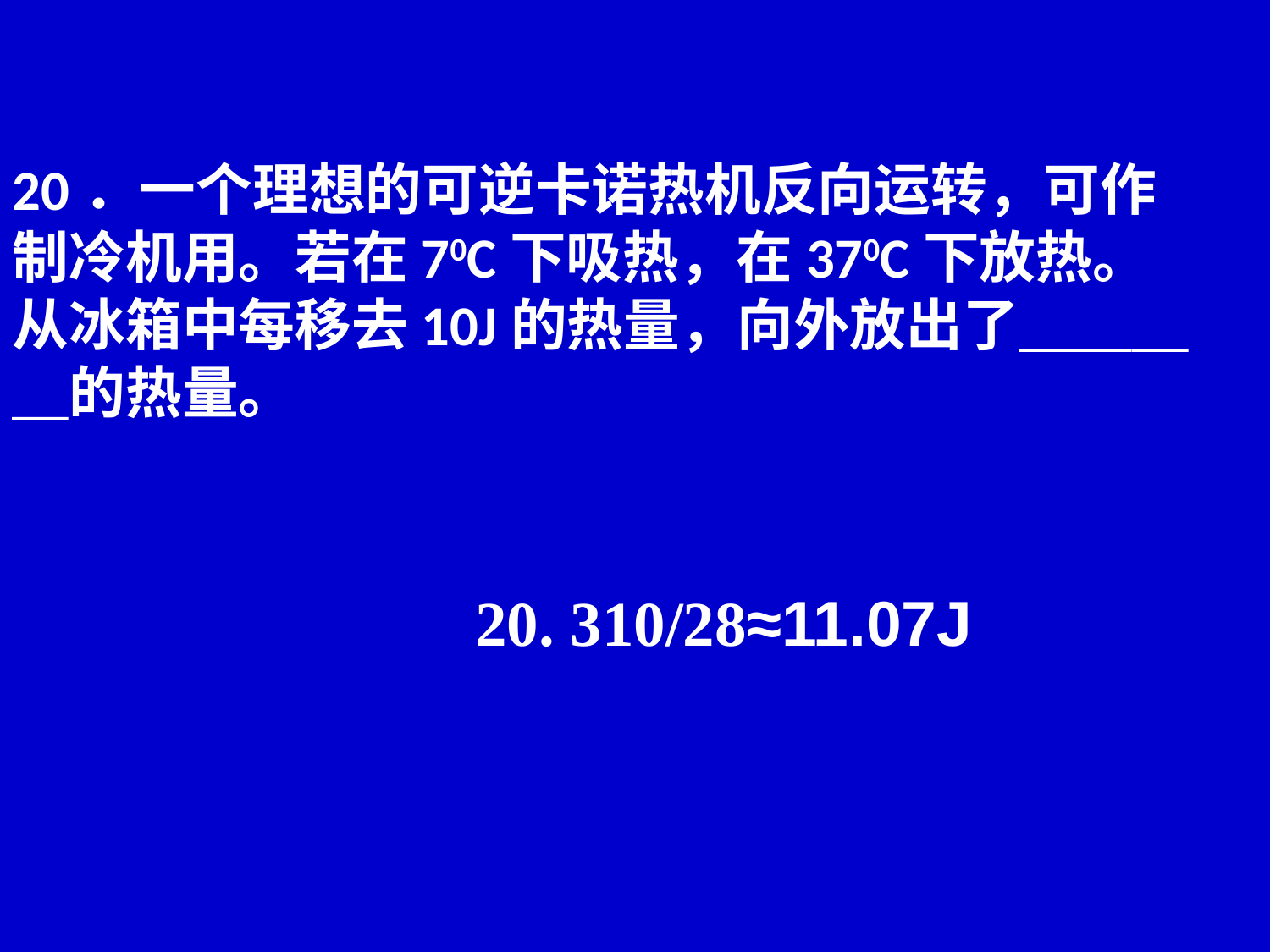

20．一个理想的可逆卡诺热机反向运转，可作制冷机用。若在70C下吸热，在370C下放热。从冰箱中每移去10J的热量，向外放出了＿＿＿＿的热量。
20. 310/28≈11.07J